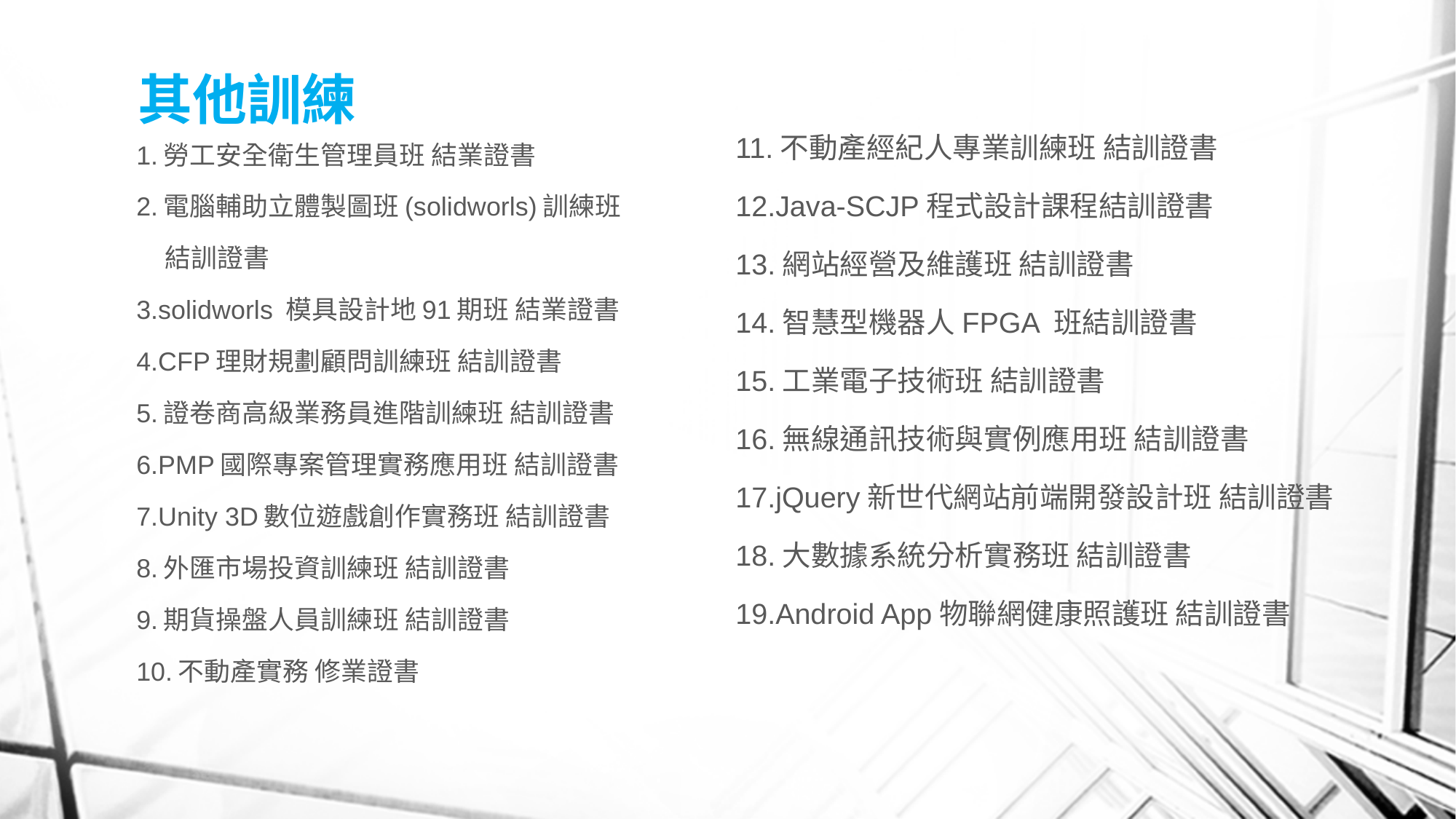

# 其他訓練
11.不動產經紀人專業訓練班 結訓證書
12.Java-SCJP程式設計課程結訓證書
13.網站經營及維護班 結訓證書
14.智慧型機器人FPGA 班結訓證書
15.工業電子技術班 結訓證書
16.無線通訊技術與實例應用班 結訓證書
17.jQuery新世代網站前端開發設計班 結訓證書
18.大數據系統分析實務班 結訓證書
19.Android App物聯網健康照護班 結訓證書

1.勞工安全衛生管理員班 結業證書
2.電腦輔助立體製圖班(solidworls)訓練班
    結訓證書
3.solidworls 模具設計地91期班 結業證書
4.CFP理財規劃顧問訓練班 結訓證書
5.證卷商高級業務員進階訓練班 結訓證書
6.PMP國際專案管理實務應用班 結訓證書
7.Unity 3D數位遊戲創作實務班 結訓證書
8.外匯市場投資訓練班 結訓證書
9.期貨操盤人員訓練班 結訓證書
10.不動產實務 修業證書